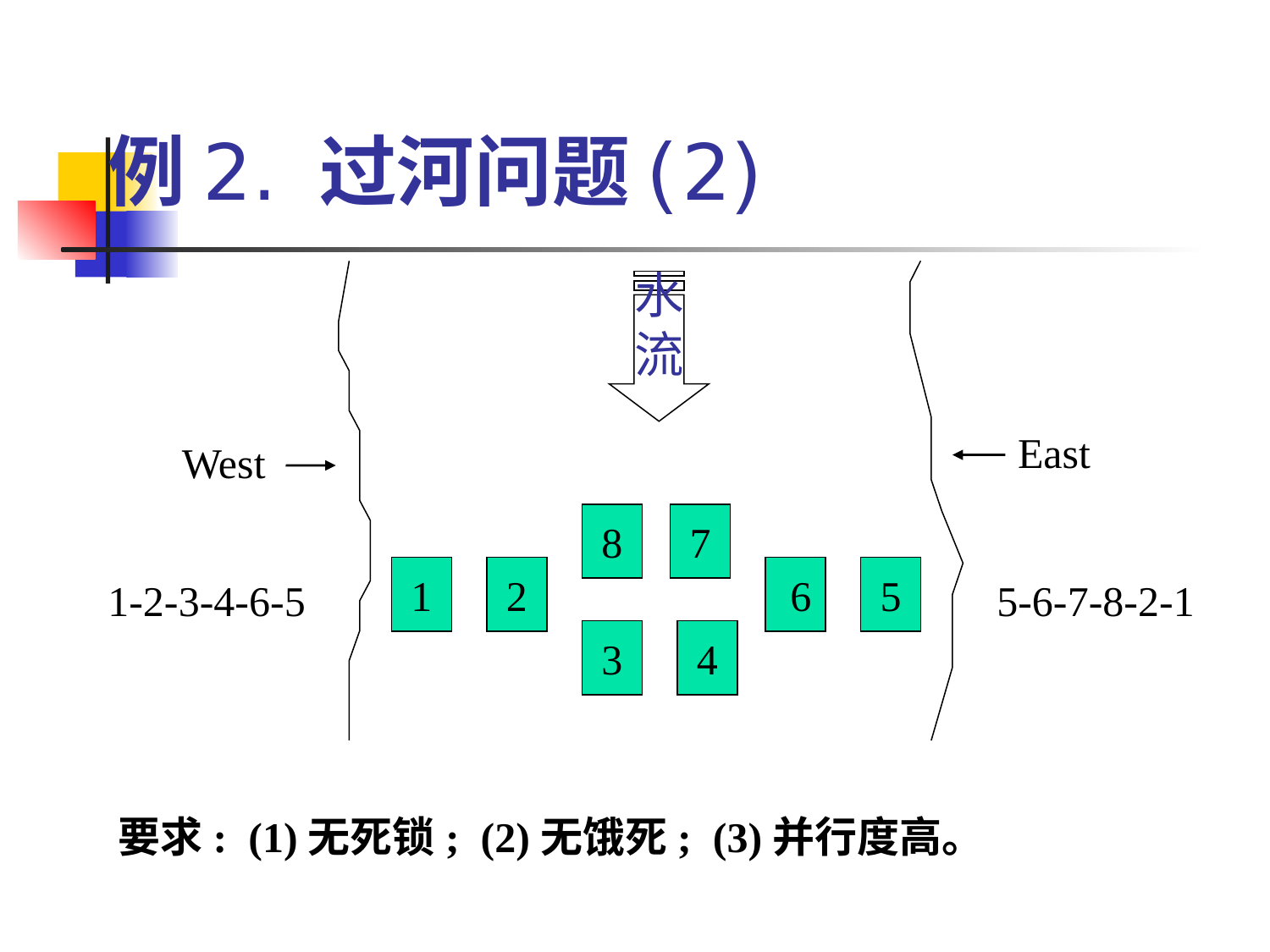

# 例2. 过河问题(2)

水
流

East
West

8
7
1
2
 6
5
3
4
1-2-3-4-6-5
5-6-7-8-2-1
要求:  (1)无死锁;  (2)无饿死;  (3)并行度高。